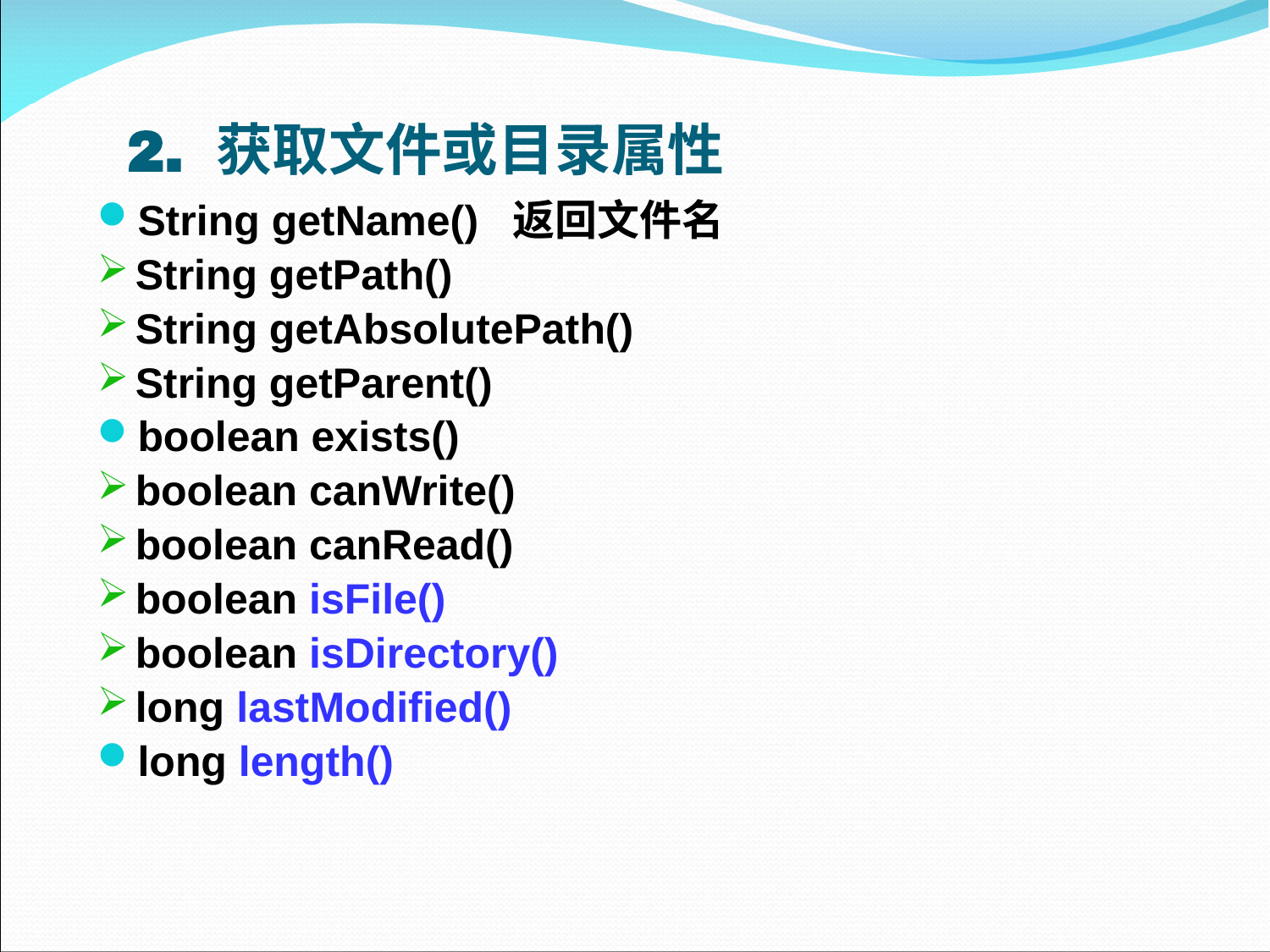

# 2. 获取文件或目录属性
String getName()  返回文件名
String getPath()
String getAbsolutePath()
String getParent()
boolean exists()
boolean canWrite()
boolean canRead()
boolean isFile()
boolean isDirectory()
long lastModified()
long length()